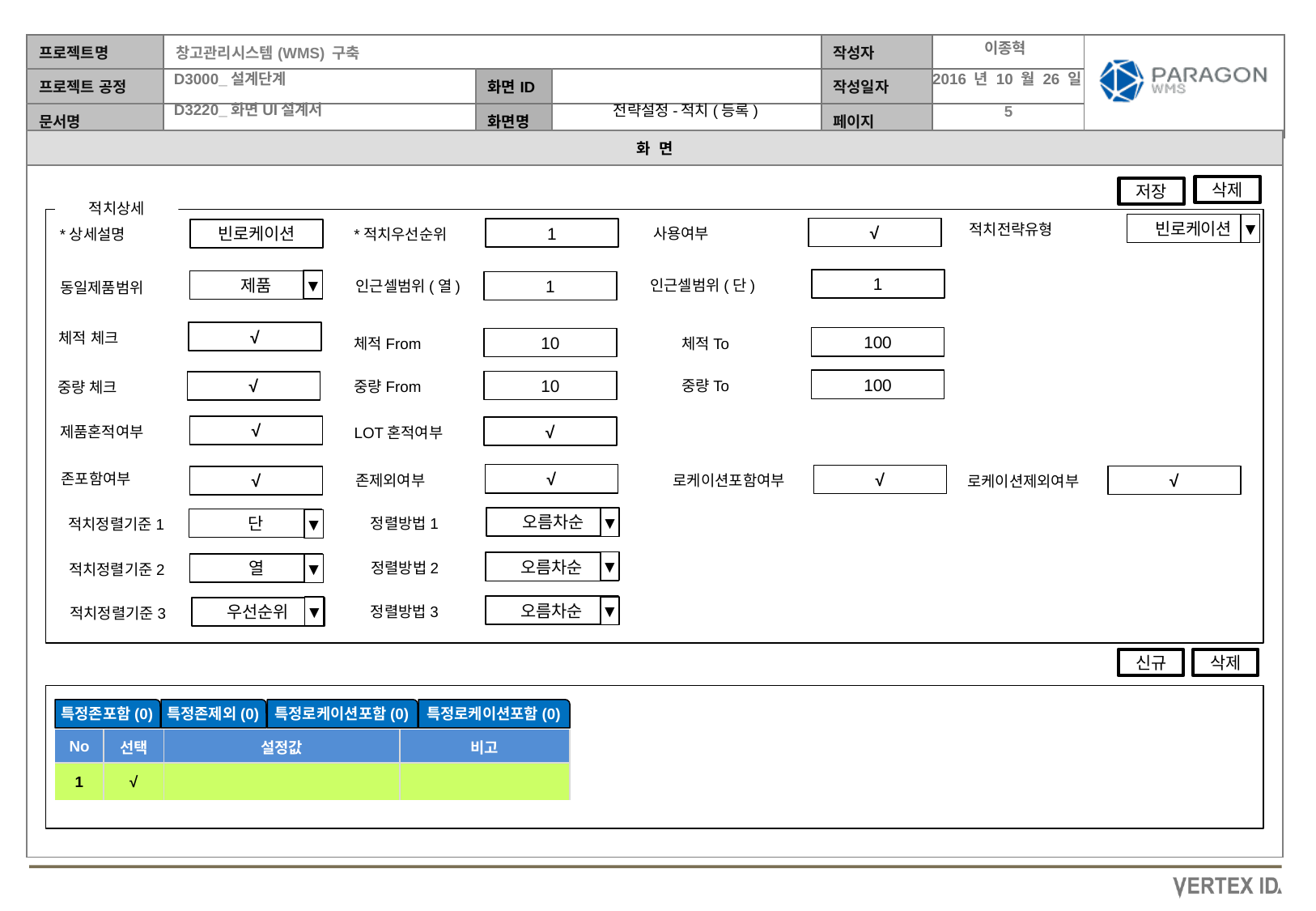

이종혁
2016 년 10 월 26 일
전략설정-적치(등록)
삭제
저장
적치상세

적치전략유형
빈로케이션
▼
√
사용여부
*적치우선순위
1
*상세설명
빈로케이션
1
인근셀범위(단)
인근셀범위(열)
▼
제품
1
동일제품범위
√
체적 체크
100
체적To
10
체적From
100
중량To
10
중량From
√
중량 체크
√
제품혼적여부
√
LOT혼적여부
존포함여부
√
존제외여부
√
로케이션포함여부
√
√
로케이션제외여부
오름차순
정렬방법1
▼
단
적치정렬기준1
▼
▼
오름차순
정렬방법2
열
적치정렬기준2
▼
오름차순
정렬방법3
▼
▼
우선순위
적치정렬기준3
신규
삭제

특정존포함(0)
특정존제외(0)
특정로케이션포함(0)
특정로케이션포함(0)
| No | 선택 | 설정값 | 비고 |
| --- | --- | --- | --- |
| 1 | √ |  |  |